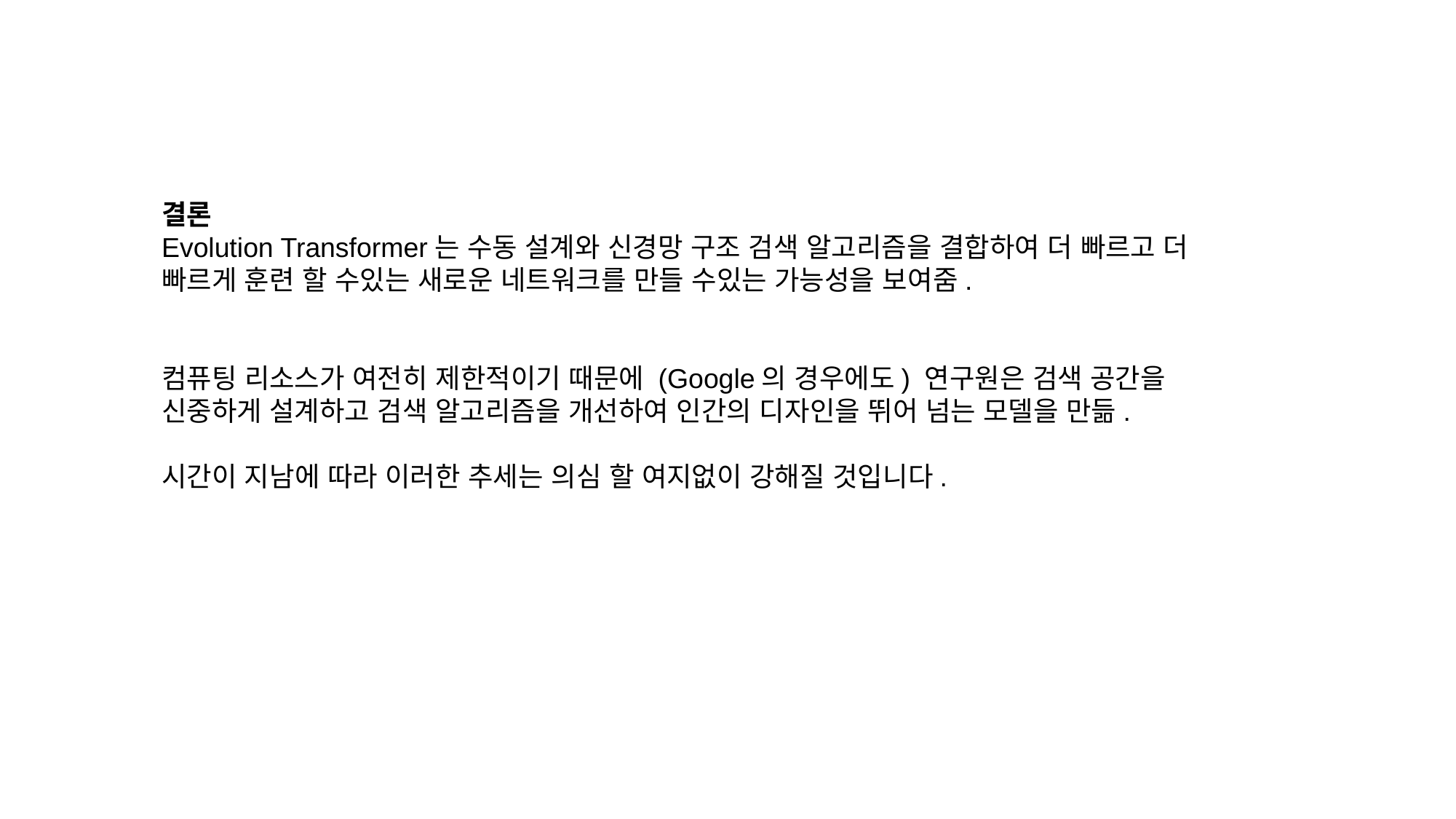

결론
Evolution Transformer는 수동 설계와 신경망 구조 검색 알고리즘을 결합하여 더 빠르고 더 빠르게 훈련 할 수있는 새로운 네트워크를 만들 수있는 가능성을 보여줌.

컴퓨팅 리소스가 여전히 제한적이기 때문에 (Google의 경우에도) 연구원은 검색 공간을 신중하게 설계하고 검색 알고리즘을 개선하여 인간의 디자인을 뛰어 넘는 모델을 만듦.

시간이 지남에 따라 이러한 추세는 의심 할 여지없이 강해질 것입니다.